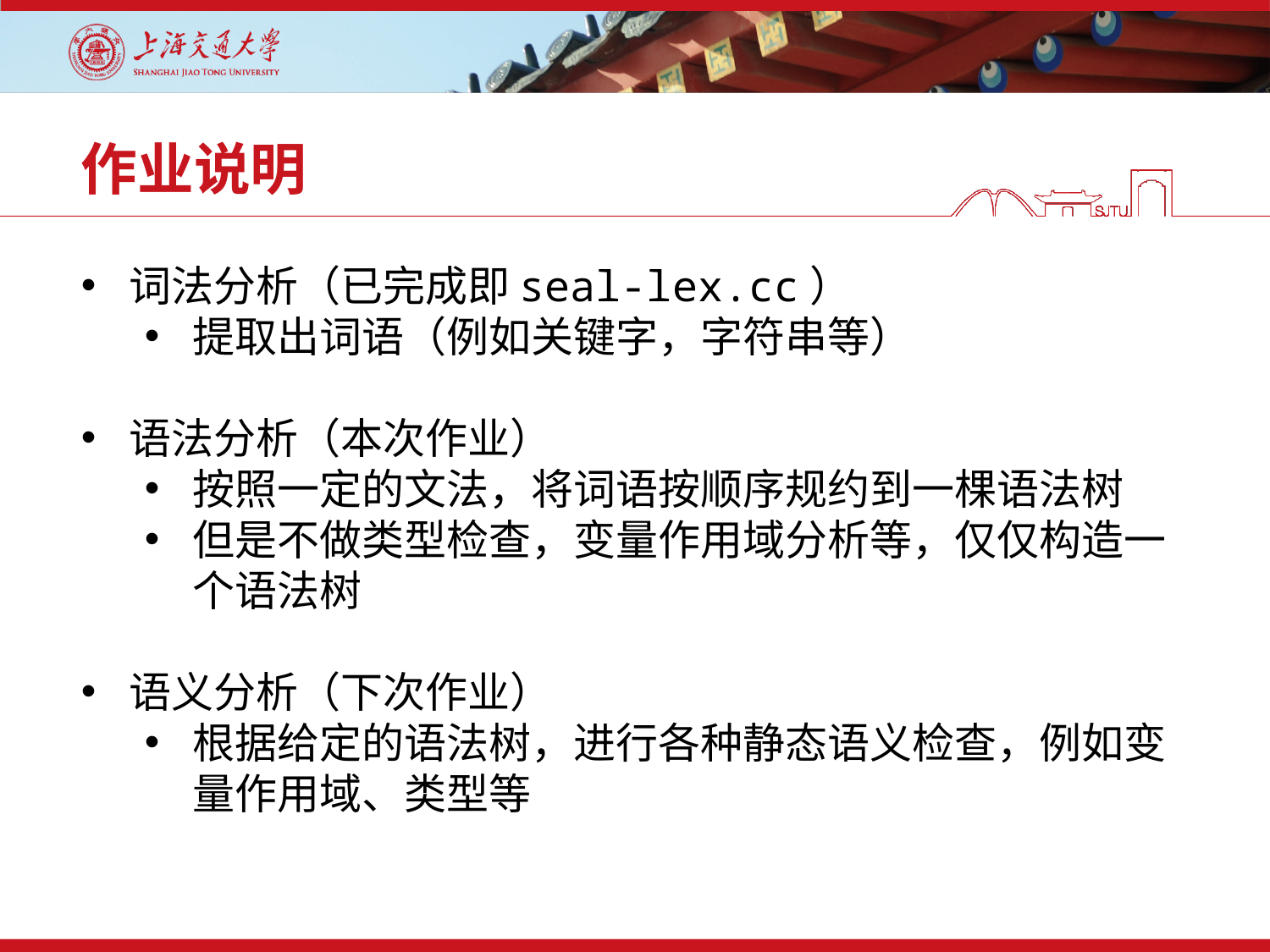

# 作业说明
词法分析（已完成即seal-lex.cc）
提取出词语（例如关键字，字符串等）

语法分析（本次作业）
按照一定的文法，将词语按顺序规约到一棵语法树
但是不做类型检查，变量作用域分析等，仅仅构造一个语法树

语义分析（下次作业）
根据给定的语法树，进行各种静态语义检查，例如变量作用域、类型等